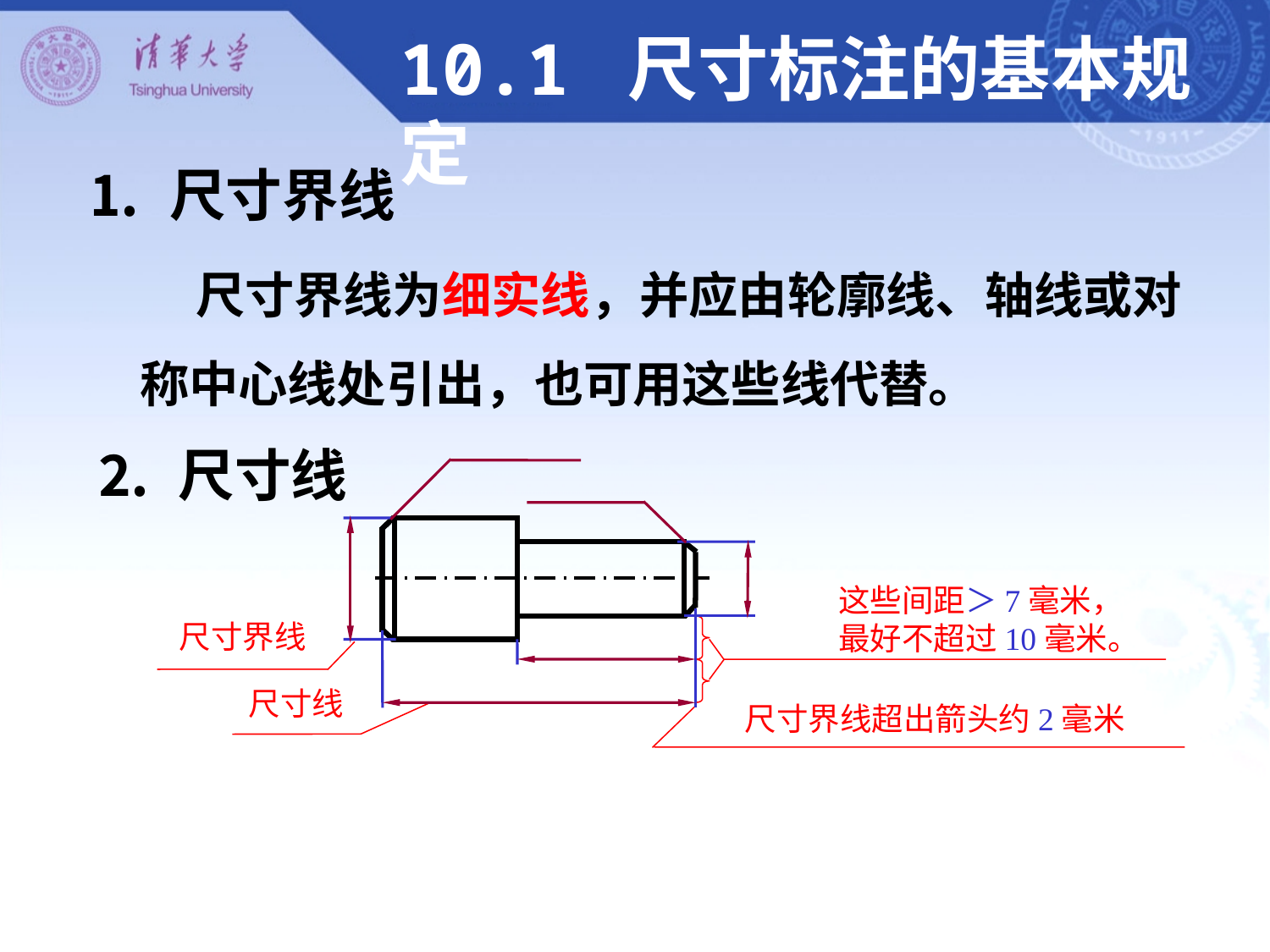

10.1 尺寸标注的基本规定
⒈ 尺寸界线
    尺寸界线为细实线，并应由轮廓线、轴线或对称中心线处引出，也可用这些线代替。
⒉ 尺寸线

这些间距＞7毫米，
最好不超过10毫米。

尺寸界线

尺寸线

尺寸界线超出箭头约2毫米